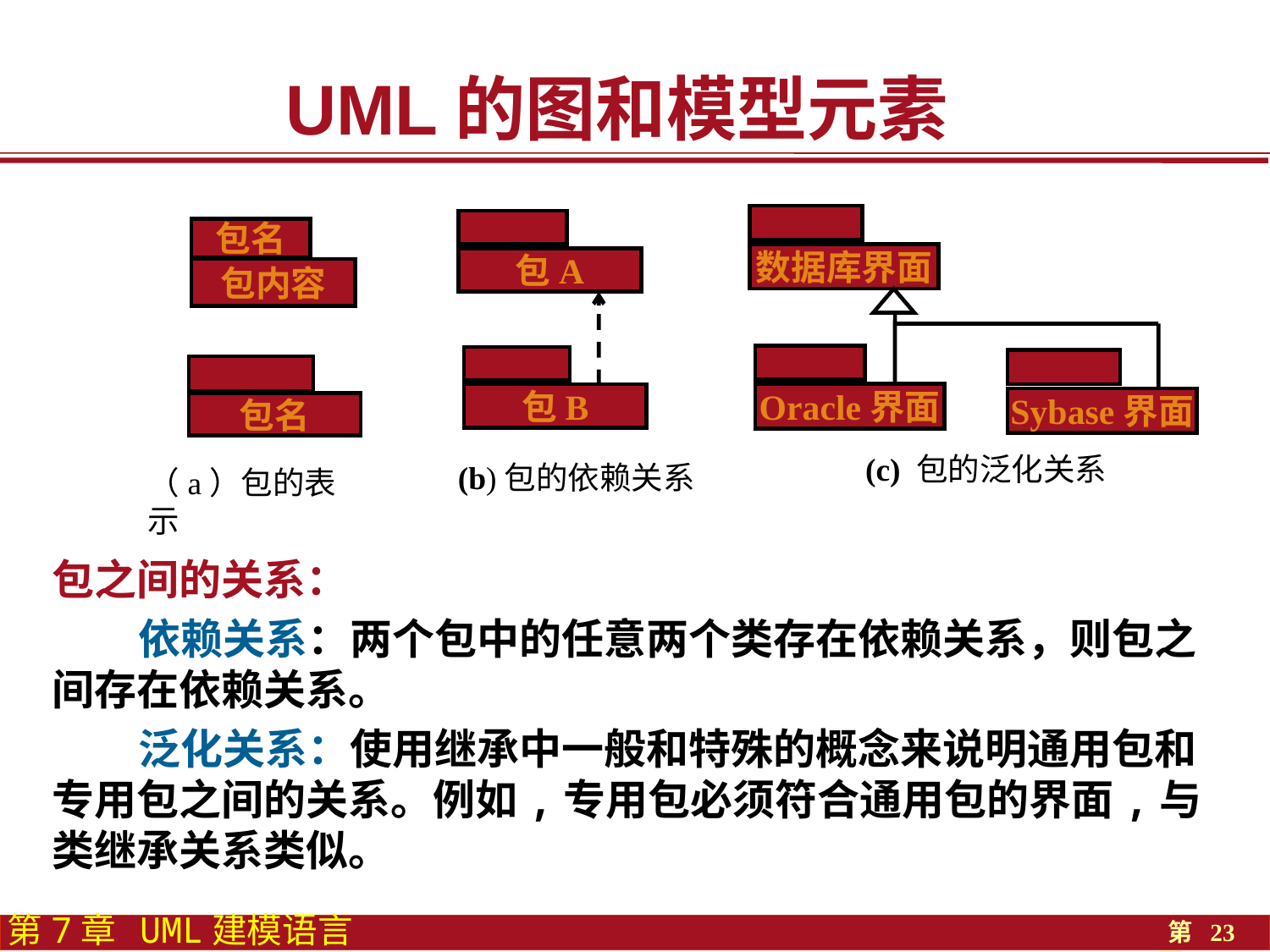

UML的图和模型元素

包名
包内容
数据库界面
包A

Oracle界面
包B
Sybase界面
包名
(c) 包的泛化关系
(b)包的依赖关系
（a）包的表示
包之间的关系：
        依赖关系：两个包中的任意两个类存在依赖关系，则包之间存在依赖关系。
        泛化关系：使用继承中一般和特殊的概念来说明通用包和专用包之间的关系。例如,专用包必须符合通用包的界面,与类继承关系类似。